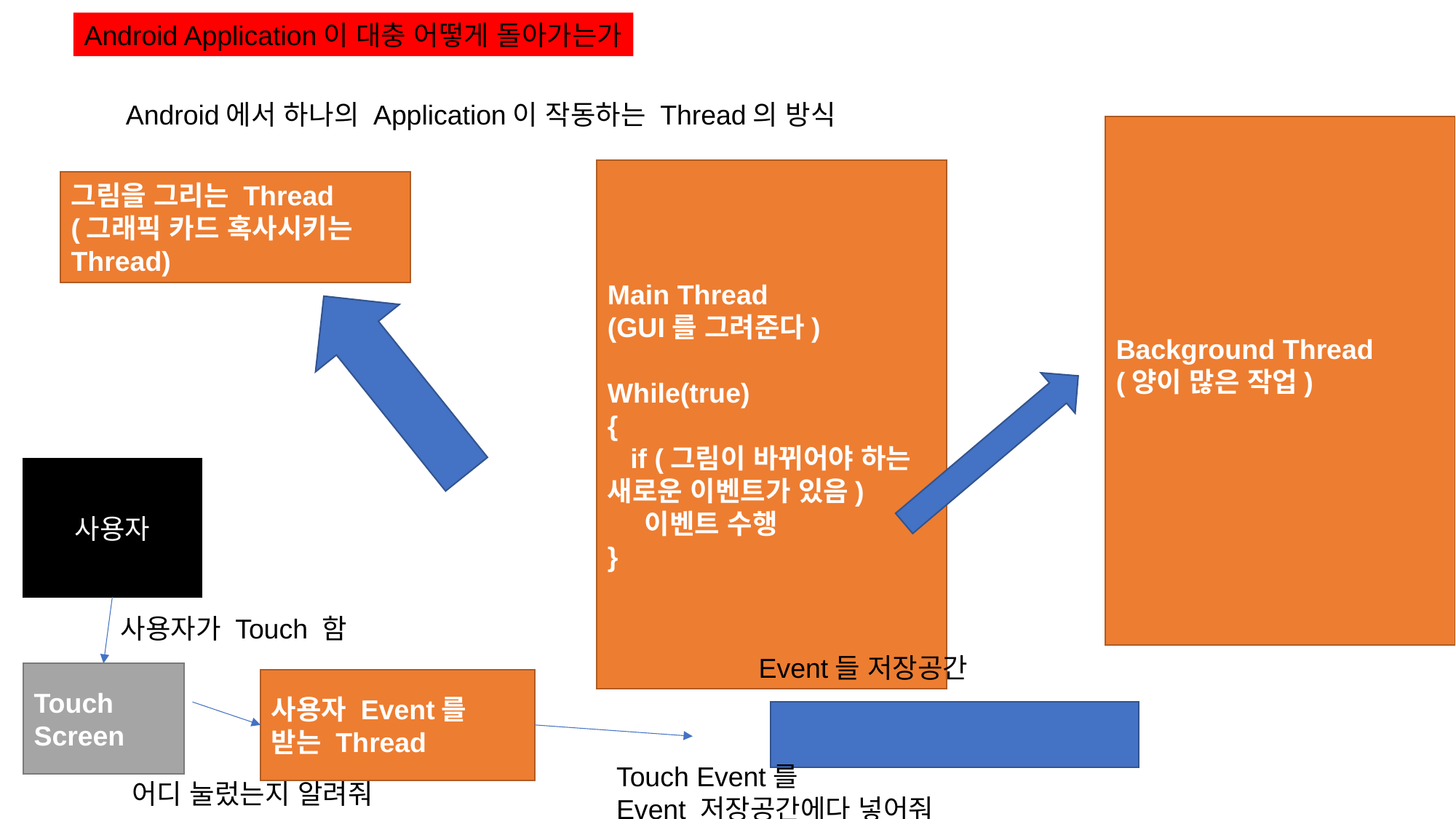

Android Application이 대충 어떻게 돌아가는가
Android에서 하나의 Application이 작동하는 Thread의 방식
Background Thread
(양이 많은 작업)

Main Thread
(GUI를 그려준다)

While(true)
{
   if (그림이 바뀌어야 하는 새로운 이벤트가 있음)
    이벤트 수행
}
그림을 그리는 Thread
(그래픽 카드 혹사시키는 Thread)

사용자
Event
사용자가 Touch 함
Event들 저장공간
Touch Screen
사용자 Event를 받는 Thread

Touch Event를
Event 저장공간에다 넣어줘
어디 눌렀는지 알려줘